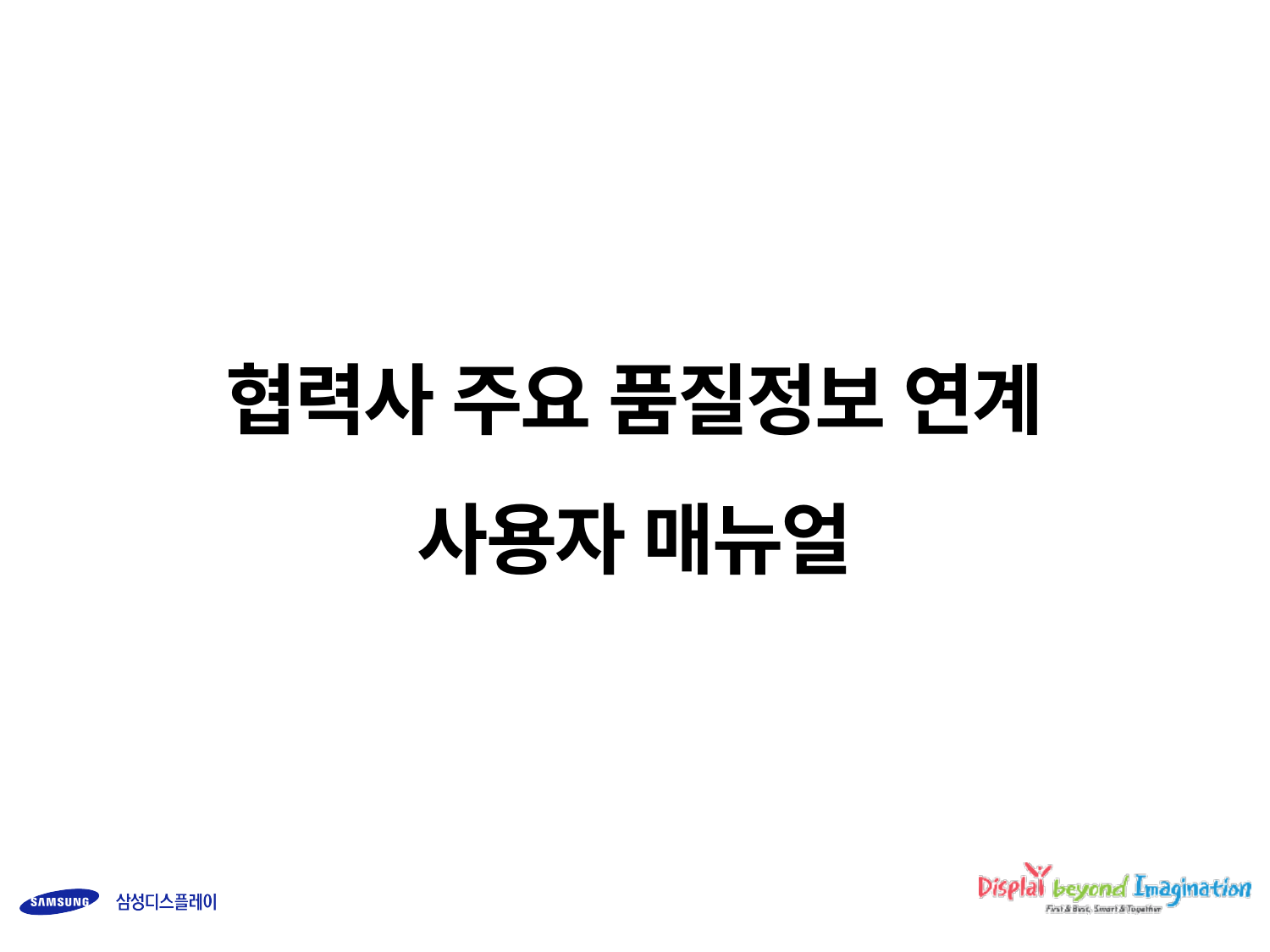

# 협력사 주요 품질정보 연계 사용자 매뉴얼